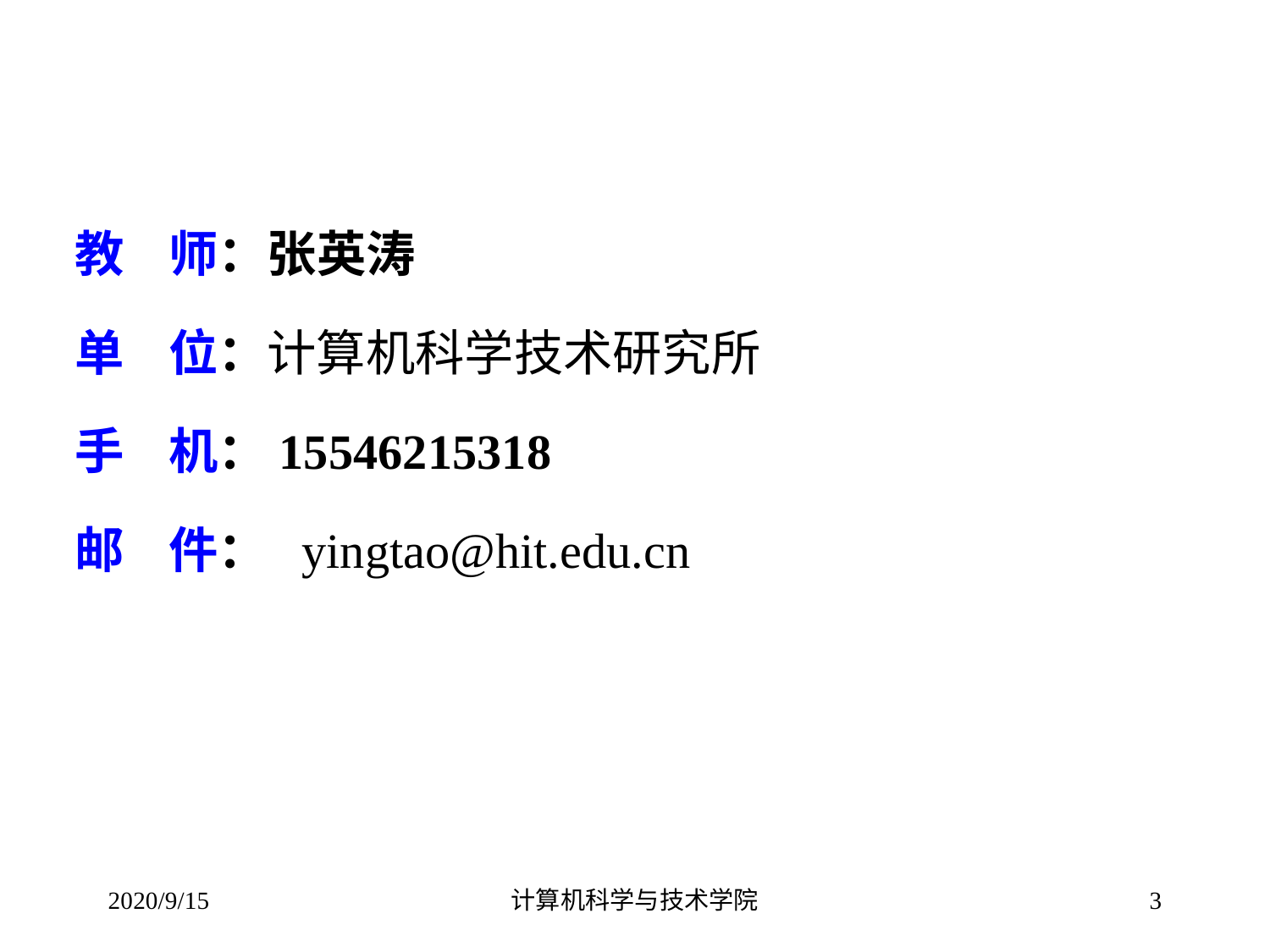

教    师：张英涛
单    位：计算机科学技术研究所
手    机：15546215318
邮    件：  yingtao@hit.edu.cn

2020/9/15
计算机科学与技术学院
3